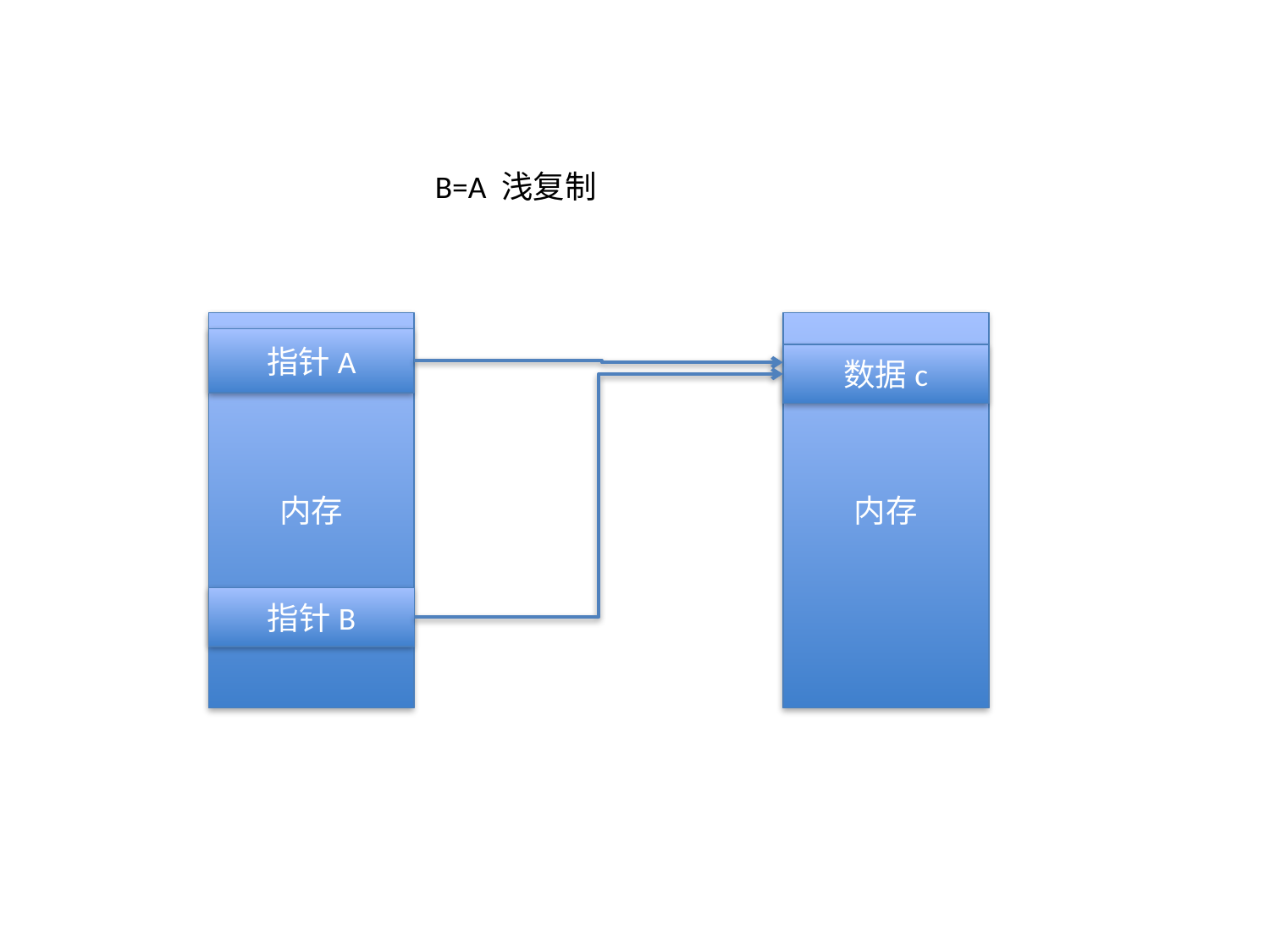

B=A 浅复制
内存
内存
指针A
数据c
指针B